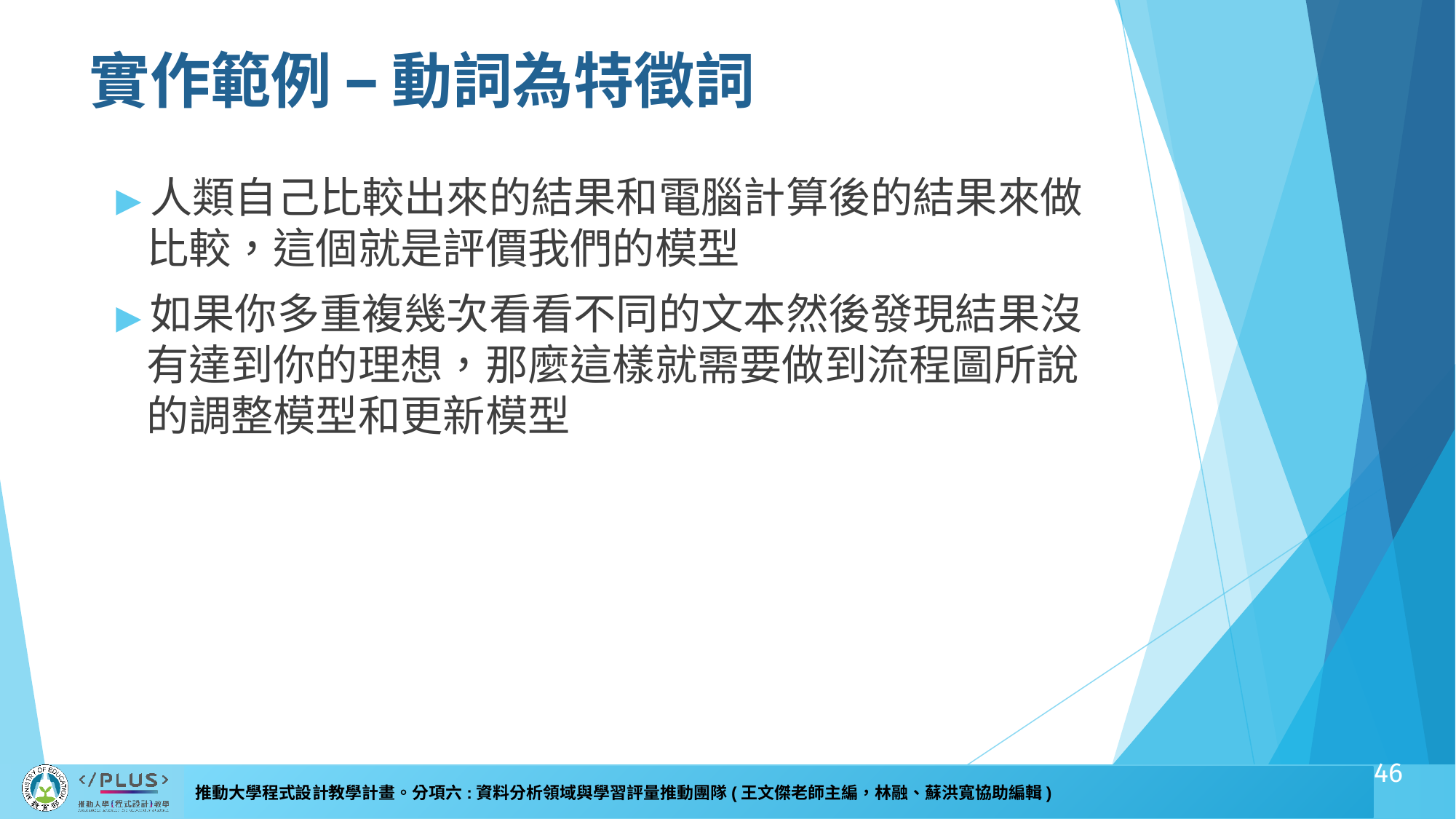

# 實作範例 – 動詞為特徵詞
人類自己比較出來的結果和電腦計算後的結果來做比較，這個就是評價我們的模型
如果你多重複幾次看看不同的文本然後發現結果沒有達到你的理想，那麼這樣就需要做到流程圖所說的調整模型和更新模型
46